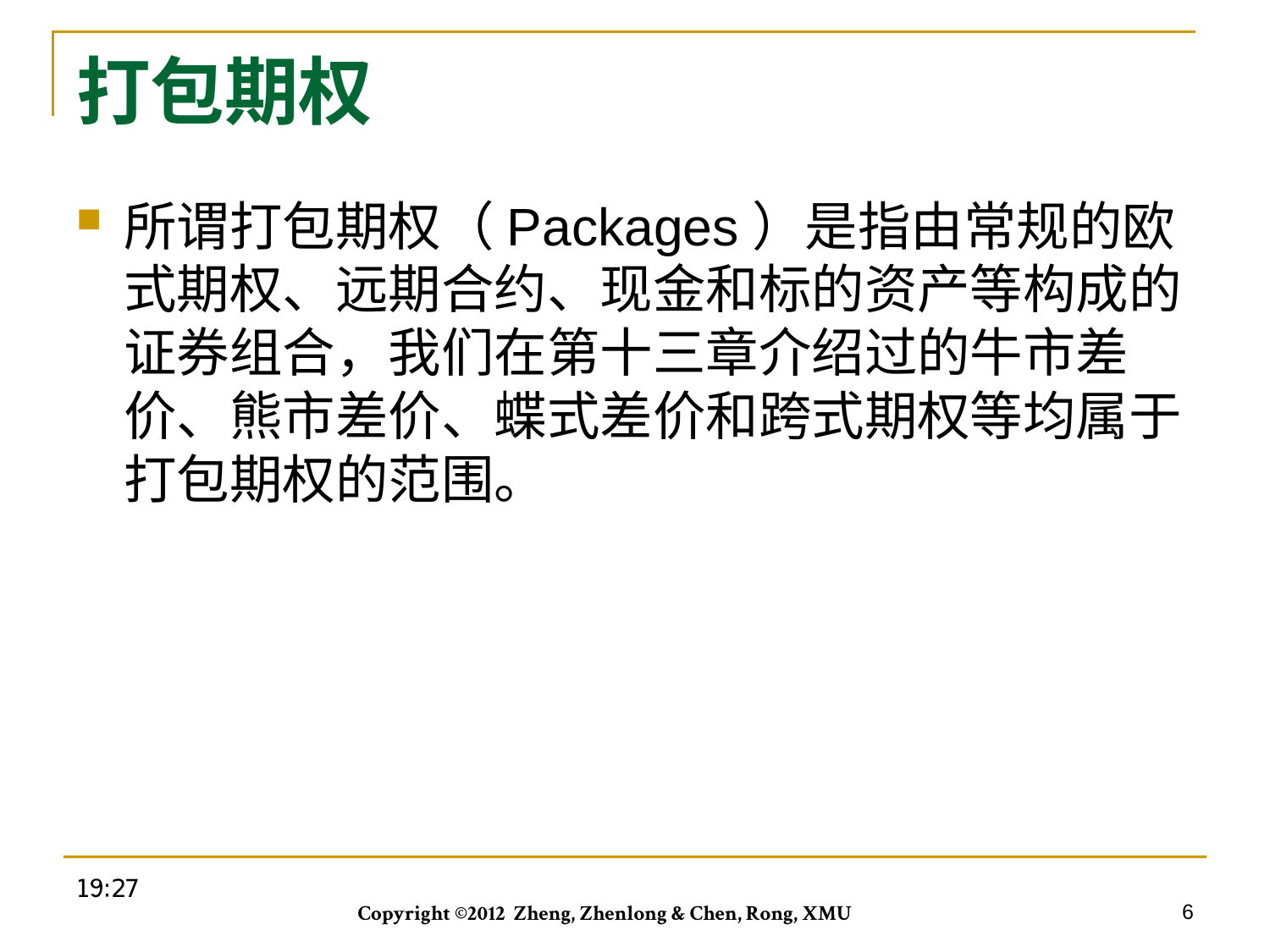

# 打包期权
所谓打包期权（Packages）是指由常规的欧式期权、远期合约、现金和标的资产等构成的证券组合，我们在第十三章介绍过的牛市差价、熊市差价、蝶式差价和跨式期权等均属于打包期权的范围。
19:27
6
Copyright ©2012  Zheng, Zhenlong & Chen, Rong, XMU